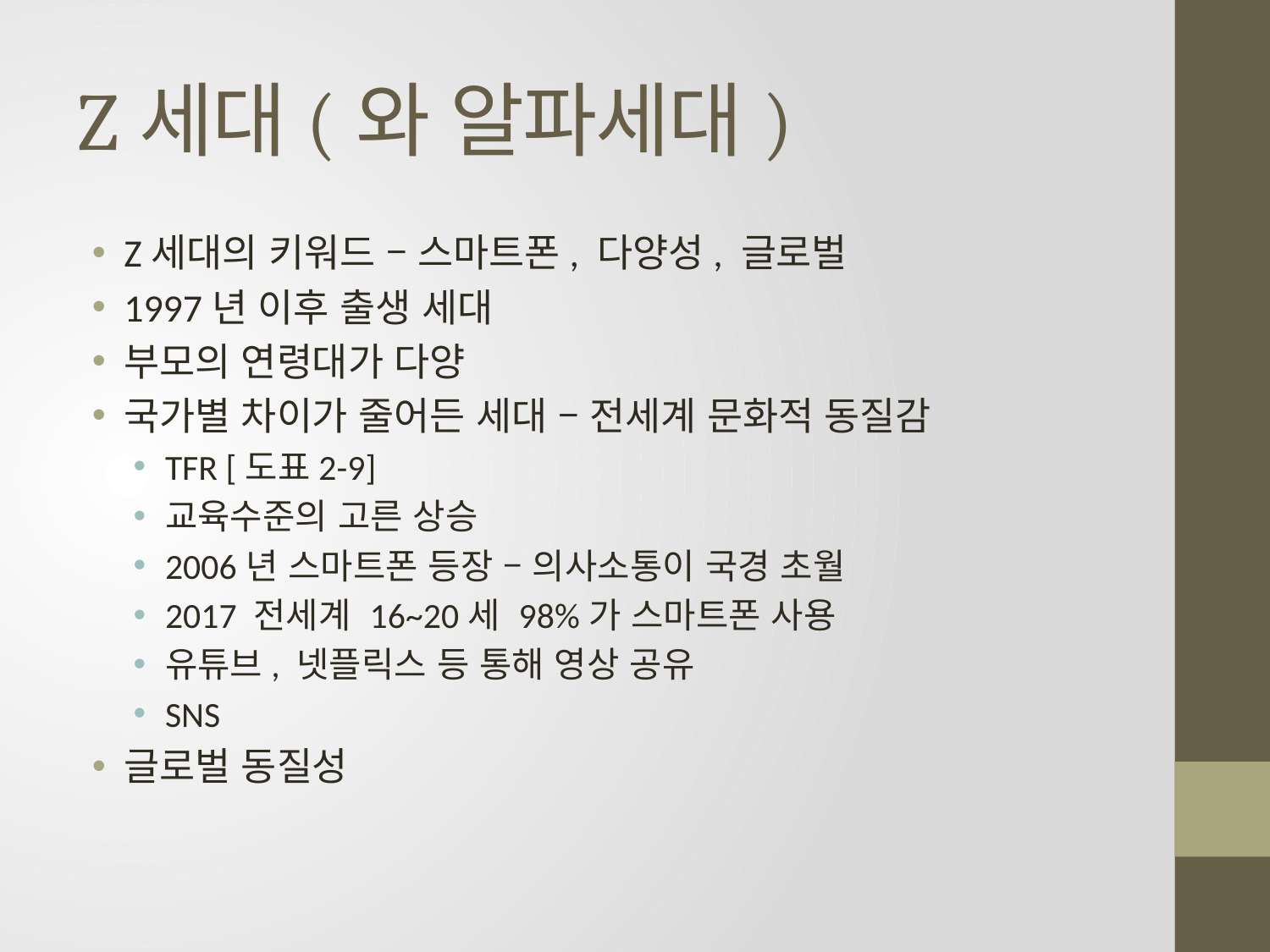

# Z세대(와 알파세대)
Z세대의 키워드 – 스마트폰, 다양성, 글로벌
1997년 이후 출생 세대
부모의 연령대가 다양
국가별 차이가 줄어든 세대 – 전세계 문화적 동질감
TFR [도표2-9]
교육수준의 고른 상승
2006년 스마트폰 등장 – 의사소통이 국경 초월
2017 전세계 16~20세 98%가 스마트폰 사용
유튜브, 넷플릭스 등 통해 영상 공유
SNS
글로벌 동질성